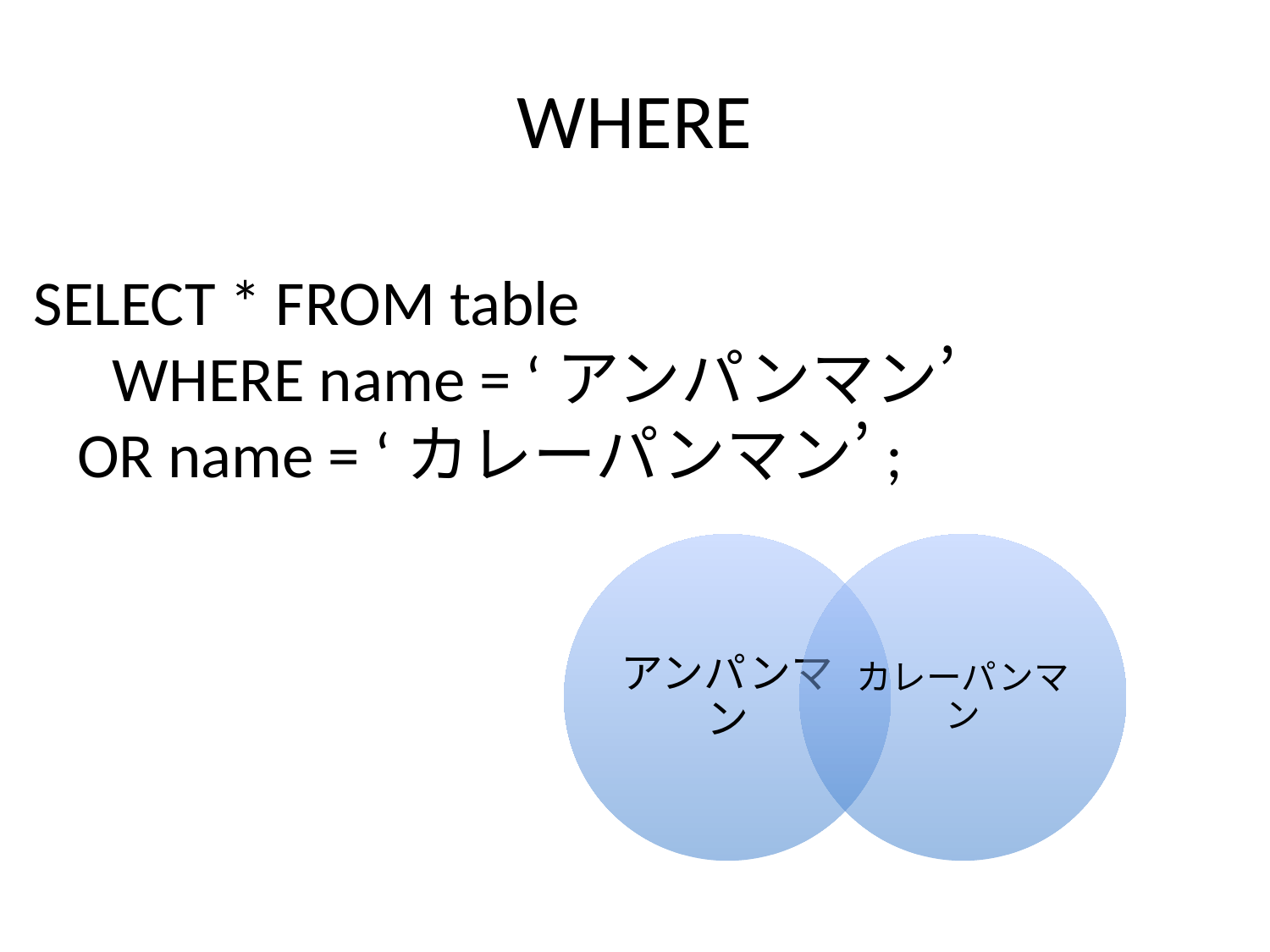

# WHERE
SELECT * FROM table
　WHERE name = ‘アンパンマン’
   OR name = ‘カレーパンマン’;
アンパンマン
カレーパンマン